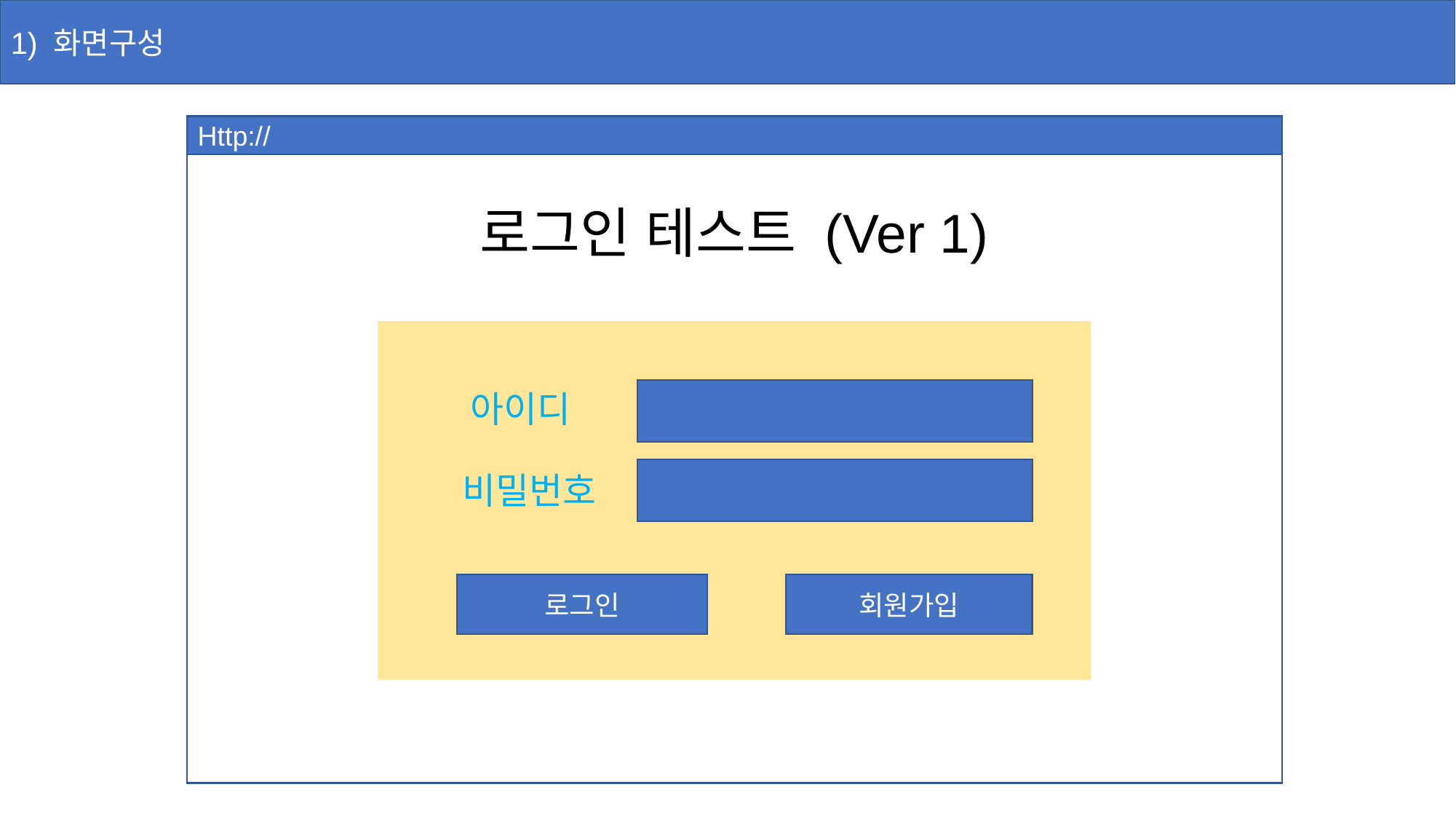

1) 화면구성
Http://

로그인 테스트 (Ver 1)

아이디

비밀번호

회원가입
로그인